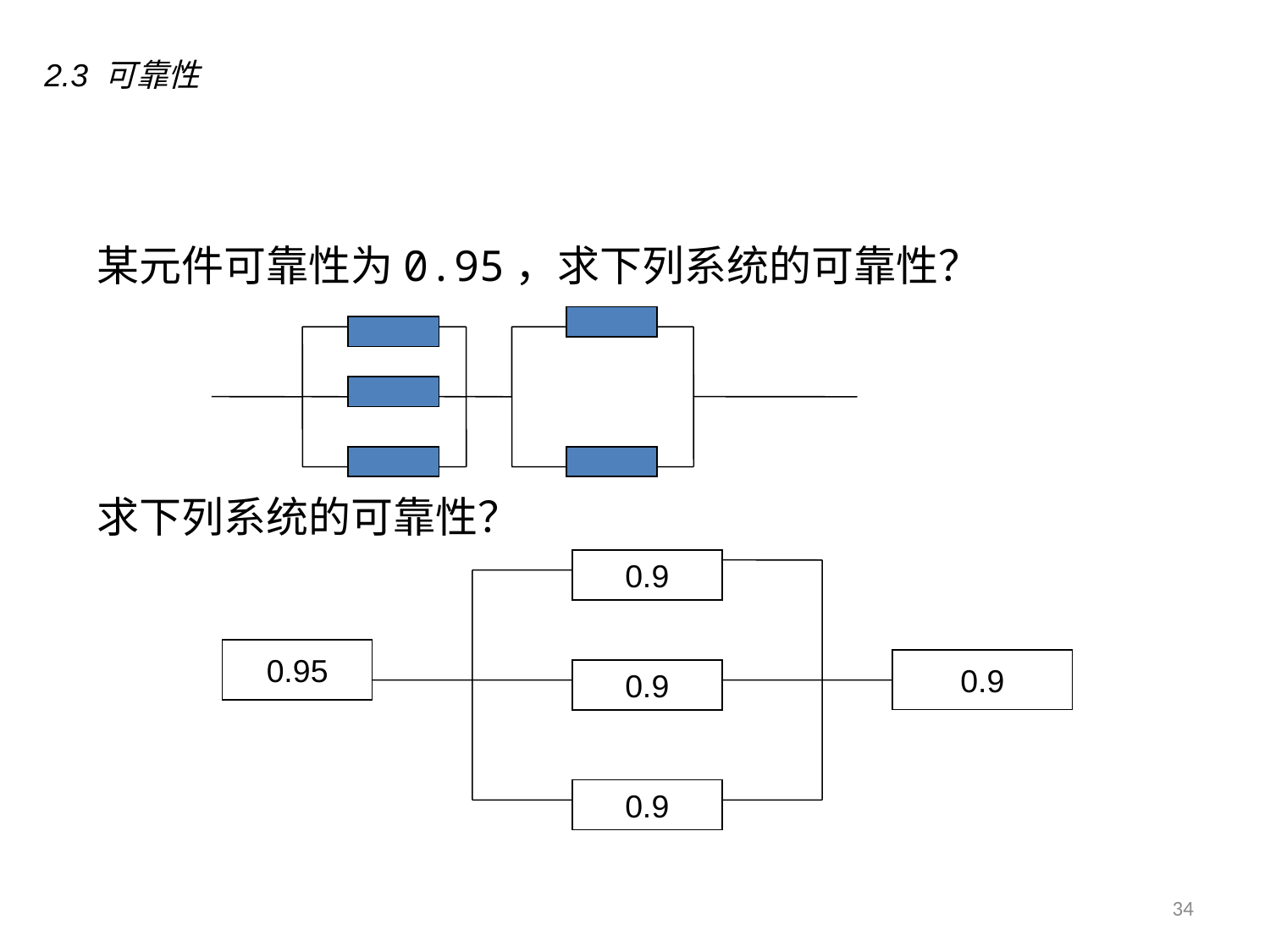

2.3 可靠性
某元件可靠性为0.95，求下列系统的可靠性？

求下列系统的可靠性？

0.9

0.95
0.9
0.9

0.9

34